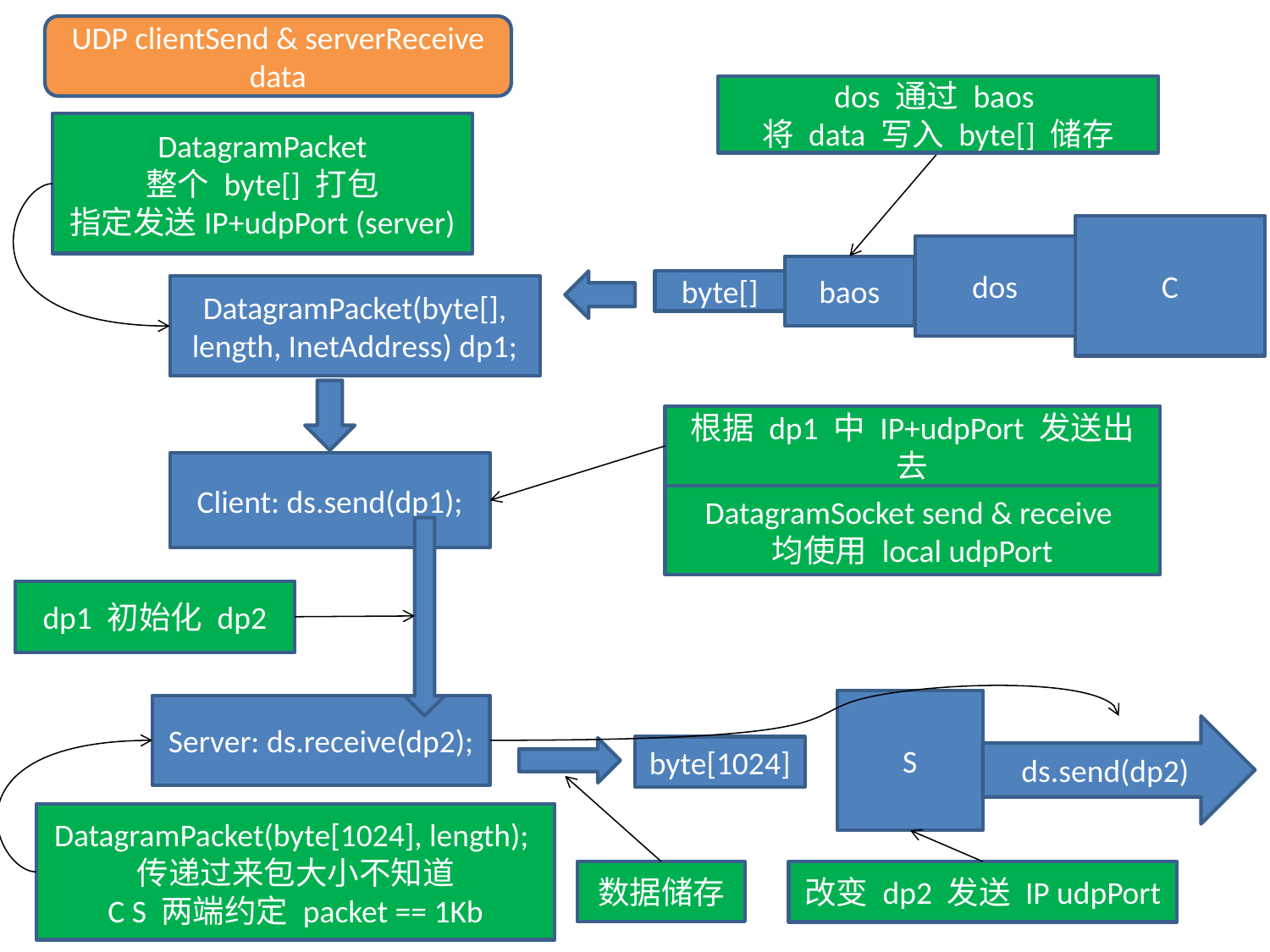

UDP clientSend & serverReceive data
dos 通过 baos
将 data 写入 byte[] 储存
DatagramPacket
整个 byte[] 打包
指定发送IP+udpPort (server)
C
dos
baos

byte[]
DatagramPacket(byte[], length, InetAddress) dp1;

根据 dp1 中 IP+udpPort 发送出去
Client: ds.send(dp1);
DatagramSocket send & receive
均使用 local udpPort

dp1 初始化 dp2
S
Server: ds.receive(dp2);
ds.send(dp2)
byte[1024]

DatagramPacket(byte[1024], length);传递过来包大小不知道
C S 两端约定 packet == 1Kb
数据储存
改变 dp2 发送 IP udpPort